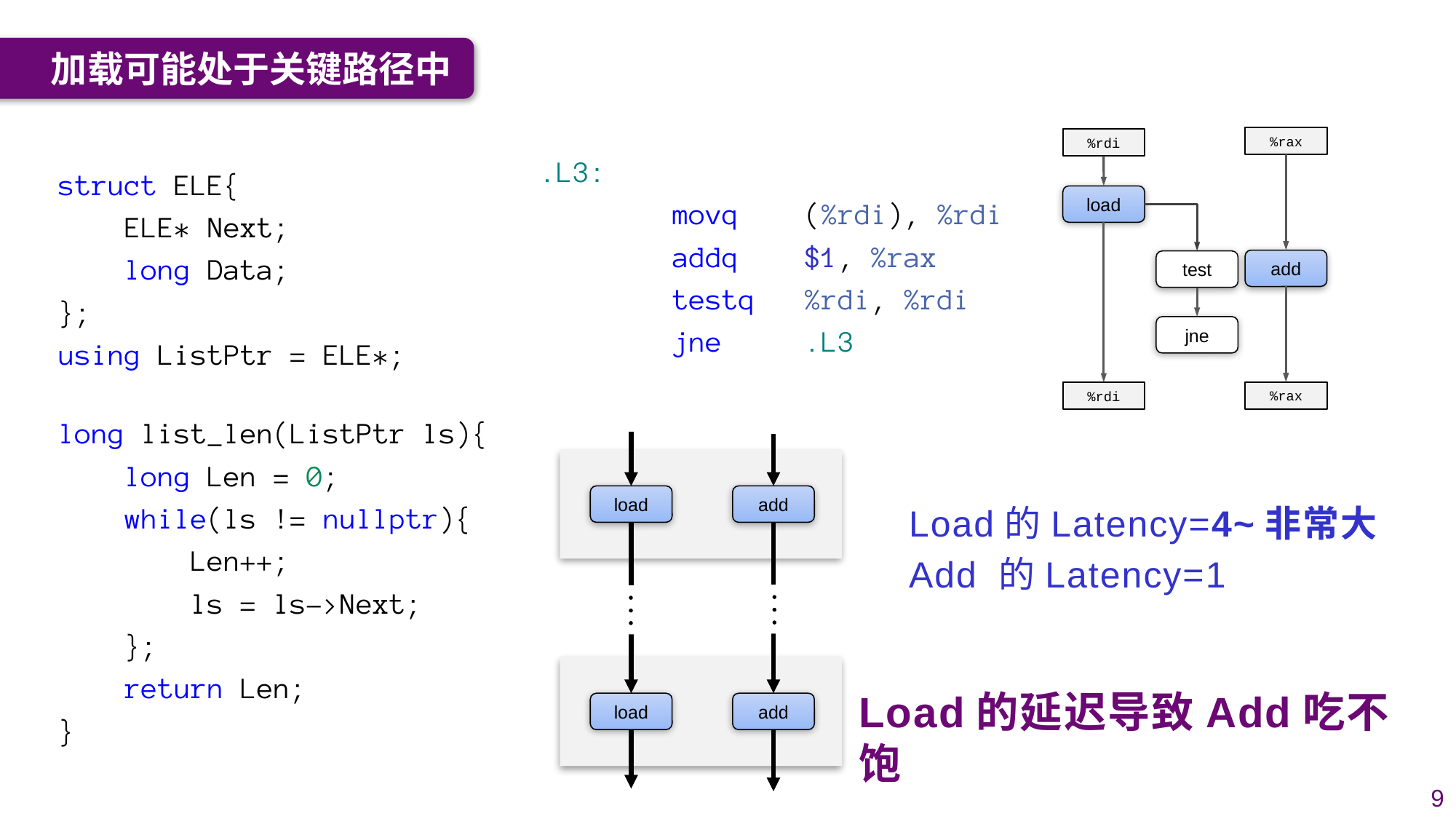

加载可能处于关键路径中
%rax
%rdi
load
add
test
jne
%rax
%rdi
.L3:
        movq    (%rdi), %rdi
        addq    $1, %rax
        testq   %rdi, %rdi
        jne     .L3
struct ELE{
    ELE* Next;
    long Data;
};
using ListPtr = ELE*;
long list_len(ListPtr ls){
    long Len = 0;
    while(ls != nullptr){
        Len++;
        ls = ls->Next;
    };
    return Len;
}

load
add
•
•
•
•
•
•

load
add
Load的Latency=4~非常大
Add 的Latency=1
Load的延迟导致Add吃不饱
9